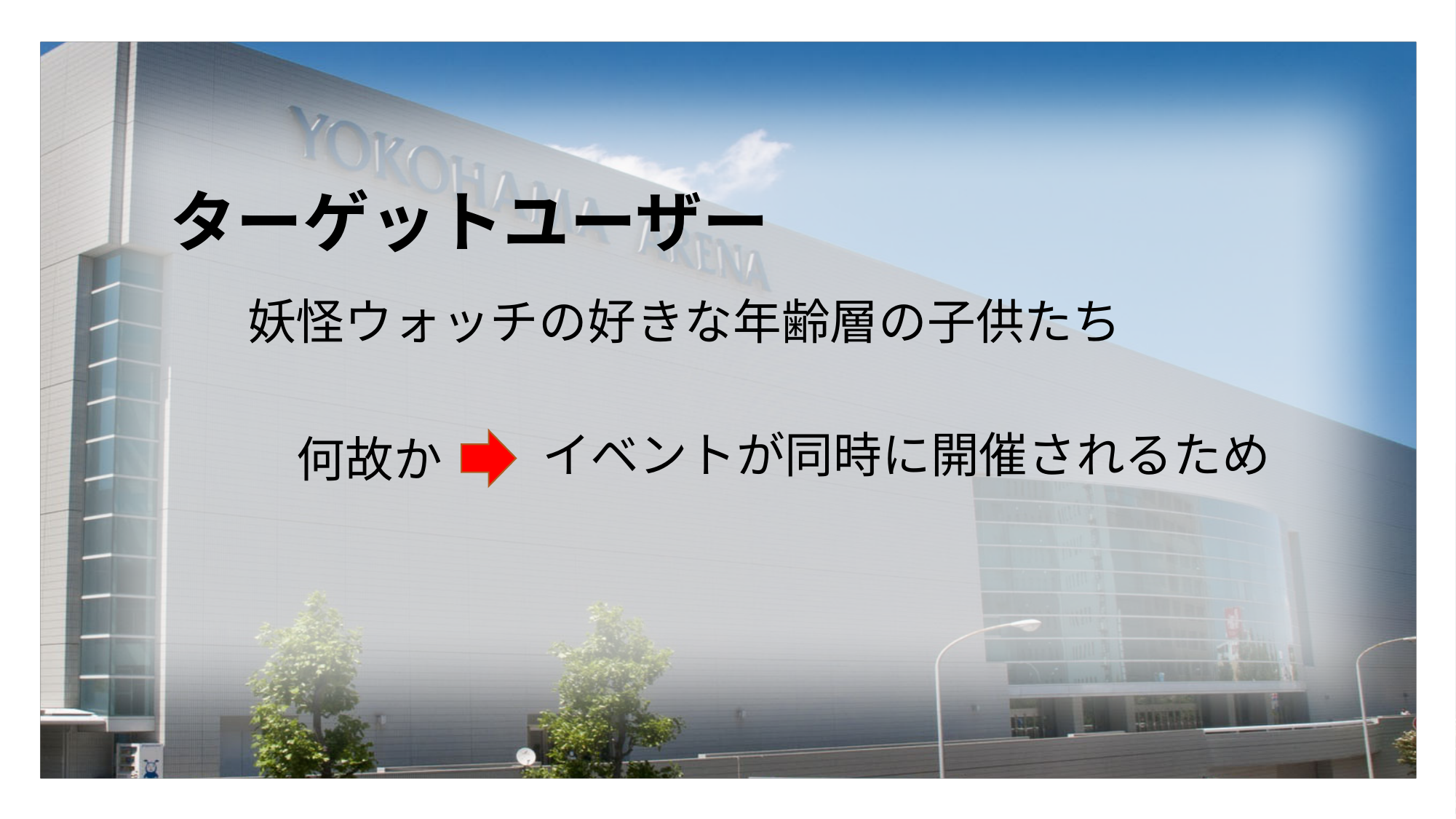

# ターゲットユーザー
妖怪ウォッチの好きな年齢層の子供たち
イベントが同時に開催されるため
何故か